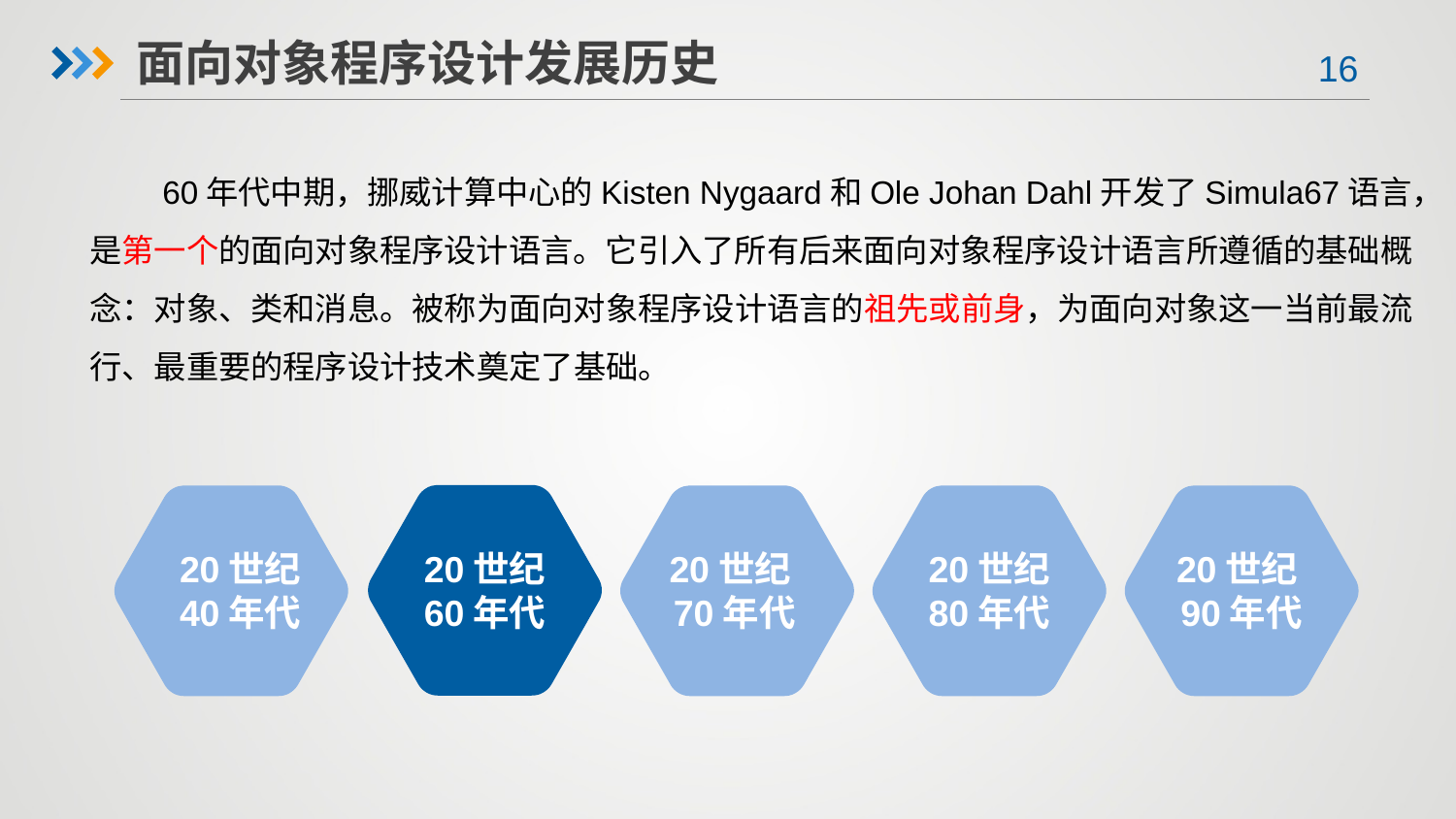

面向对象程序设计发展历史
60年代中期，挪威计算中心的Kisten Nygaard和Ole Johan Dahl开发了Simula67语言，是第一个的面向对象程序设计语言。它引入了所有后来面向对象程序设计语言所遵循的基础概念：对象、类和消息。被称为面向对象程序设计语言的祖先或前身，为面向对象这一当前最流行、最重要的程序设计技术奠定了基础。

20世纪
40年代
20世纪
60年代
20世纪70年代
20世纪
80年代
20世纪90年代